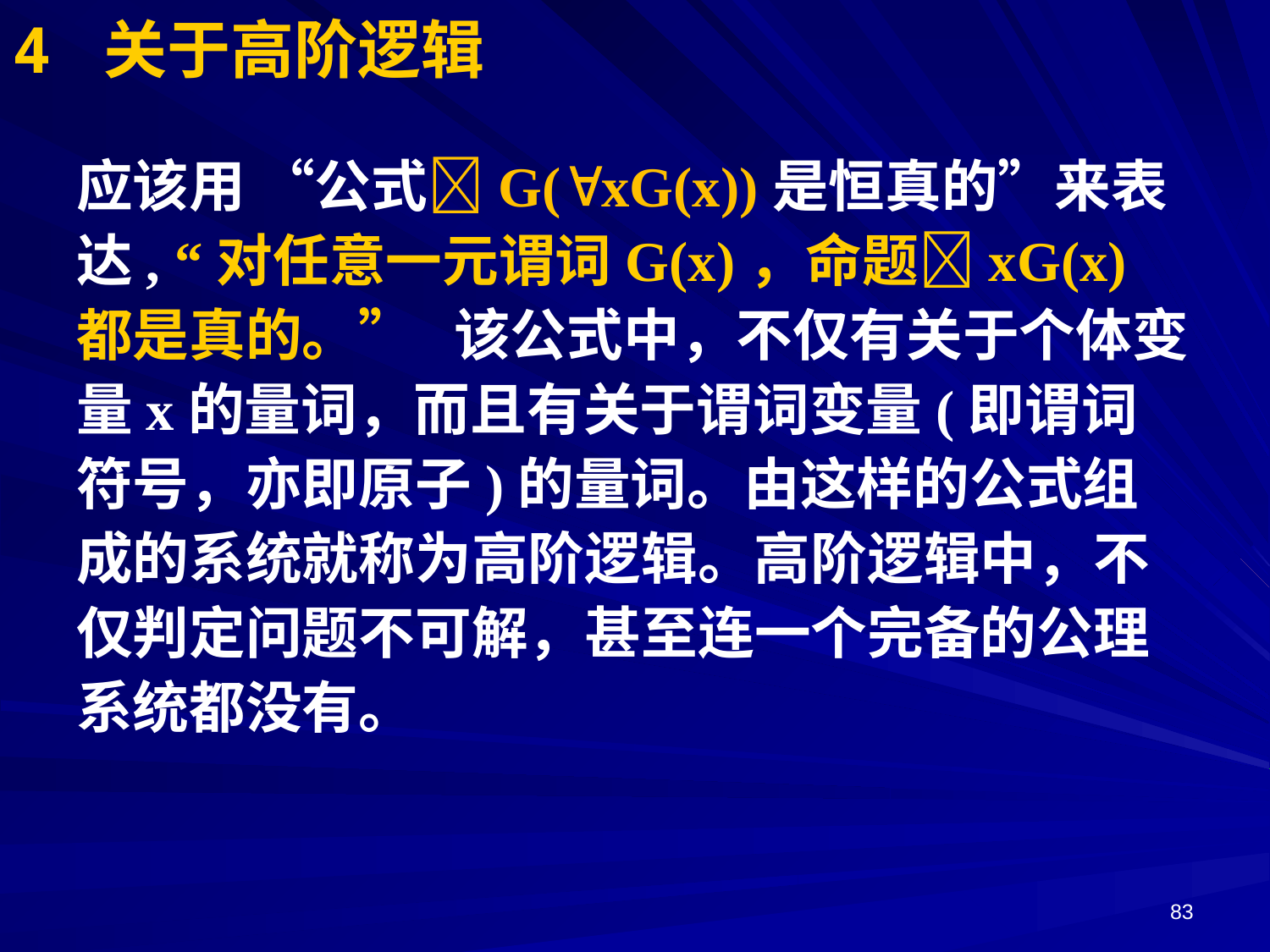

# 4 关于高阶逻辑
应该用 “公式∀G(∀xG(x))是恒真的”来表达, “对任意一元谓词G(x)，命题∀xG(x)都是真的。”   该公式中，不仅有关于个体变量x的量词，而且有关于谓词变量(即谓词符号，亦即原子)的量词。由这样的公式组成的系统就称为高阶逻辑。高阶逻辑中，不仅判定问题不可解，甚至连一个完备的公理系统都没有。

83